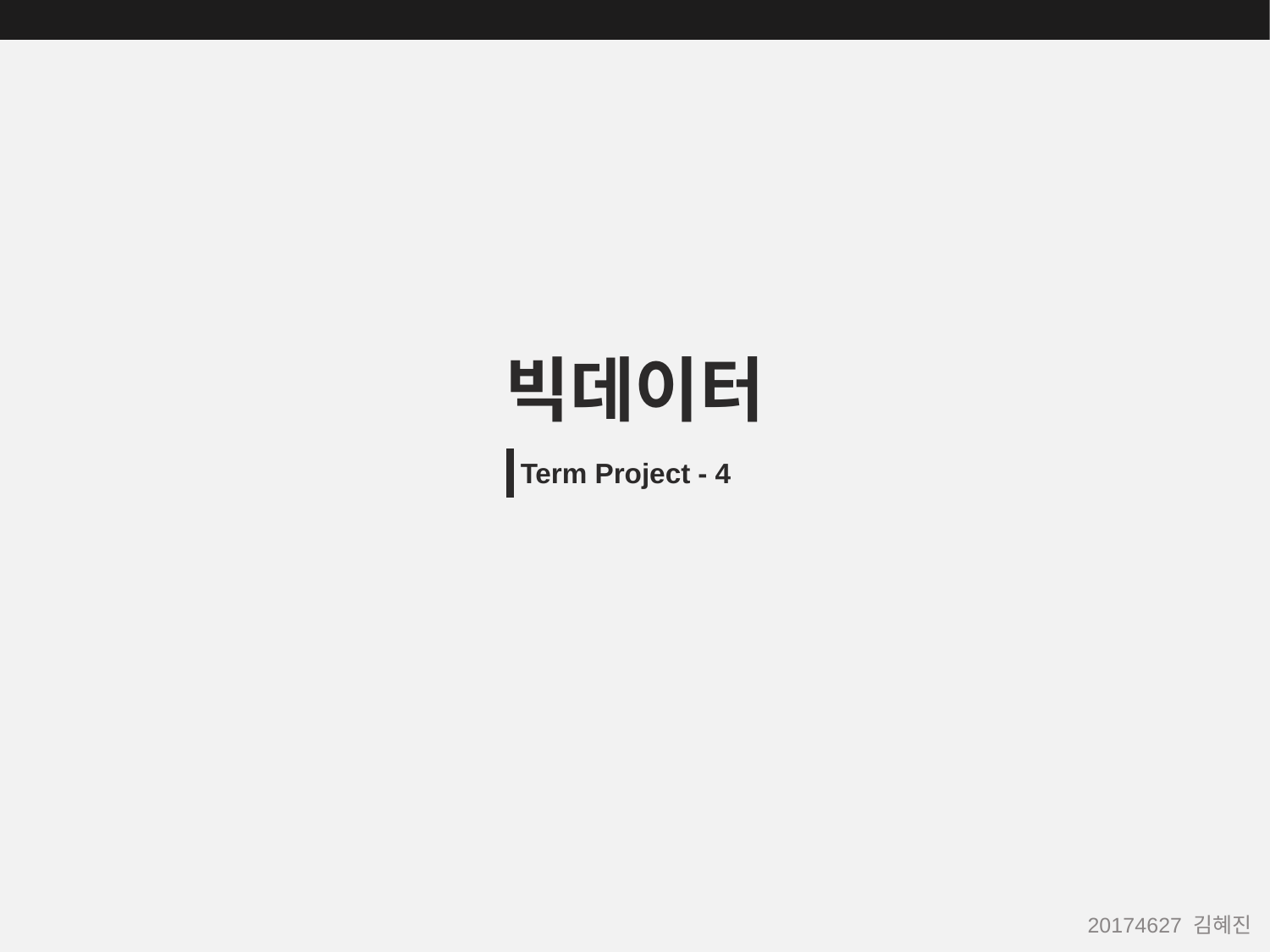

빅데이터

Term Project - 4
20174627 김혜진